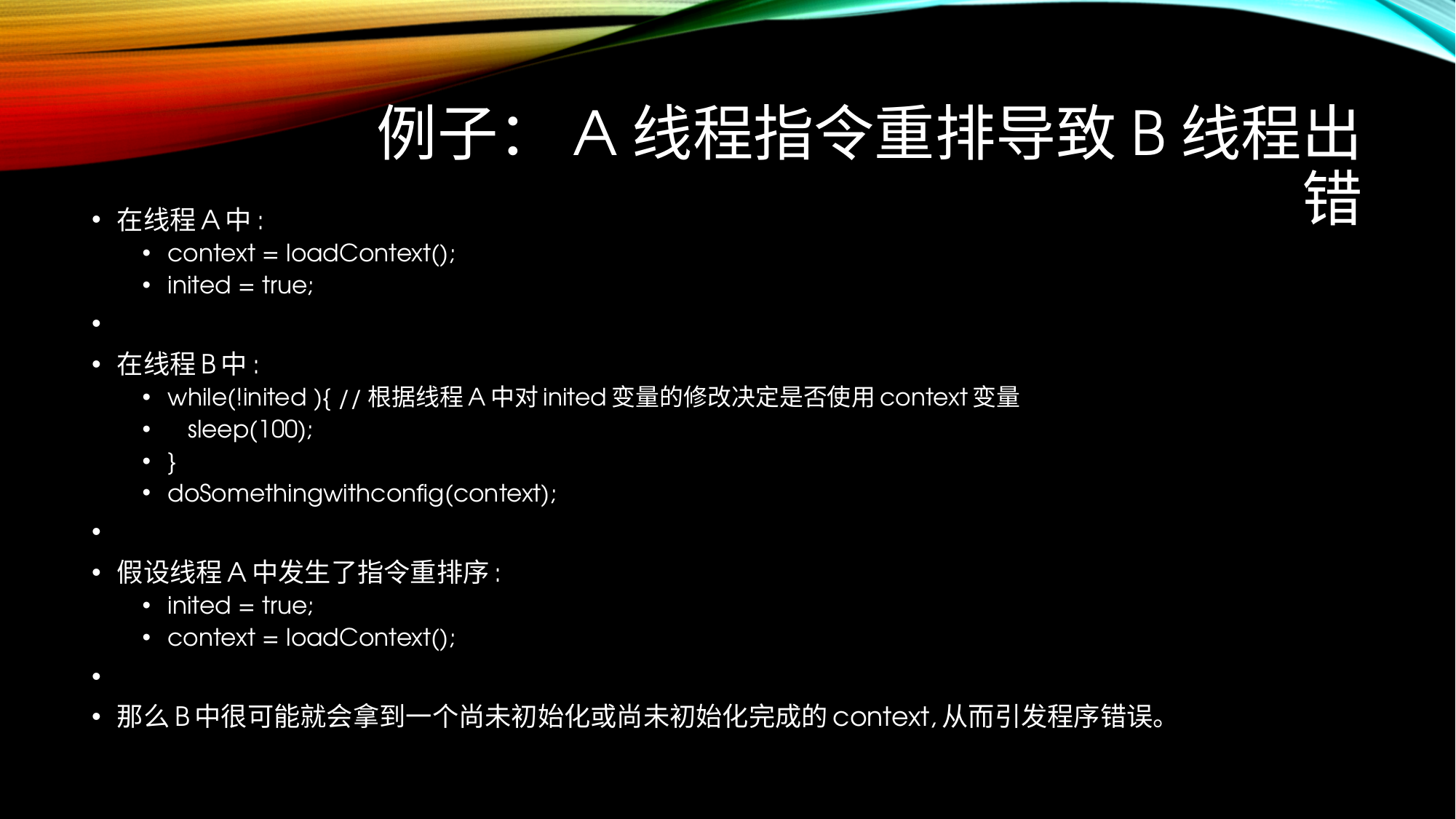

# 例子：A线程指令重排导致B线程出错
在线程A中:
context = loadContext();
inited = true;

在线程B中:
while(!inited ){ //根据线程A中对inited变量的修改决定是否使用context变量
   sleep(100);
}
doSomethingwithconfig(context);

假设线程A中发生了指令重排序:
inited = true;
context = loadContext();

那么B中很可能就会拿到一个尚未初始化或尚未初始化完成的context,从而引发程序错误。